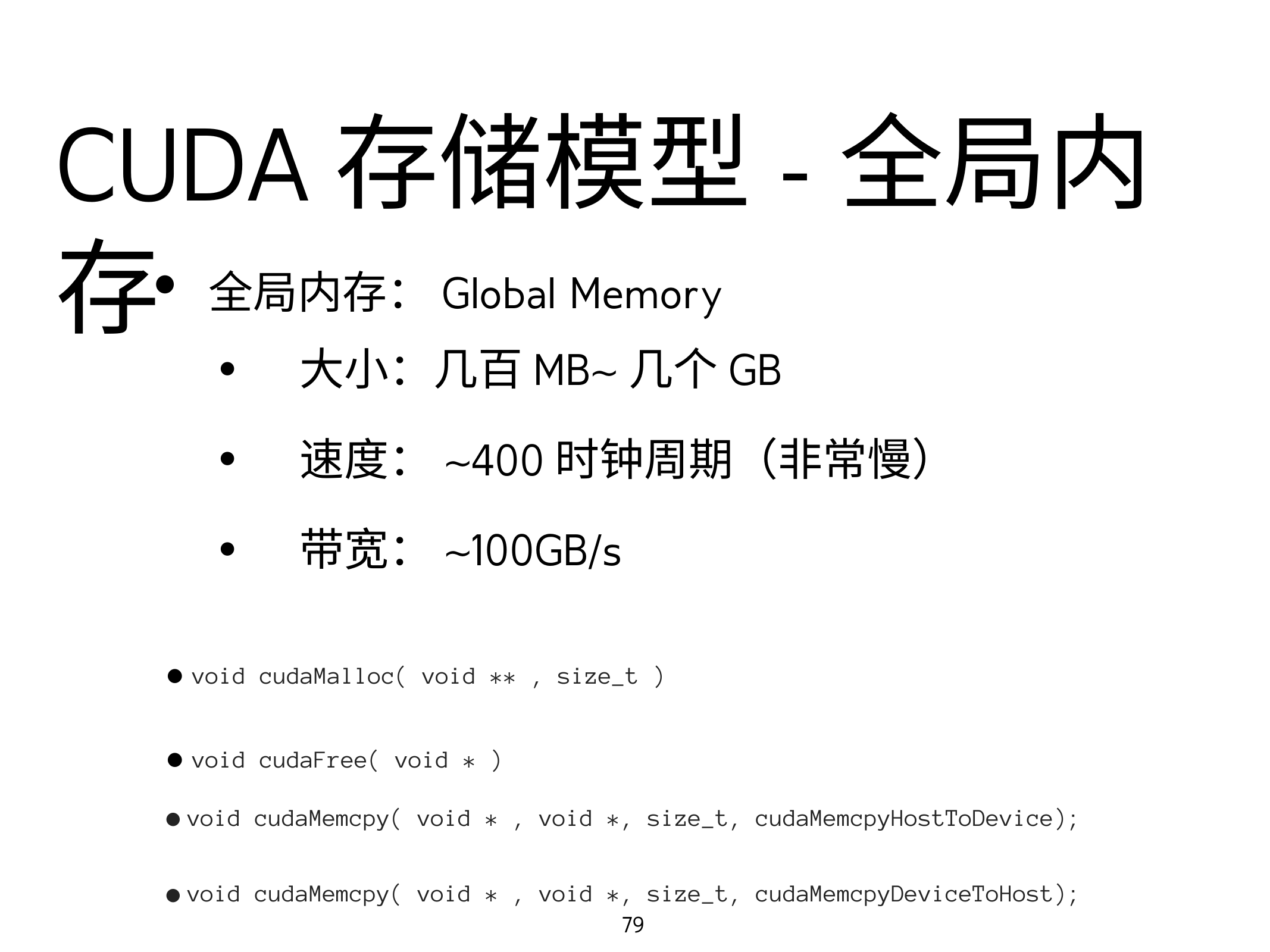

# CUDA存储模型-全局内存
全局内存：Global Memory
• 大小：几百MB~几个GB
• 速度：~400时钟周期（非常慢）
• 带宽：~100GB/s
•void cudaMalloc( void ** , size_t )
•void cudaFree( void * )
| •void cudaMemcpy( void \* , void \*, size\_t, cudaMemcpyHostToDevice); |
| --- |
| •void cudaMemcpy( void \* , void \*, size\_t, cudaMemcpyDeviceToHost); |
79